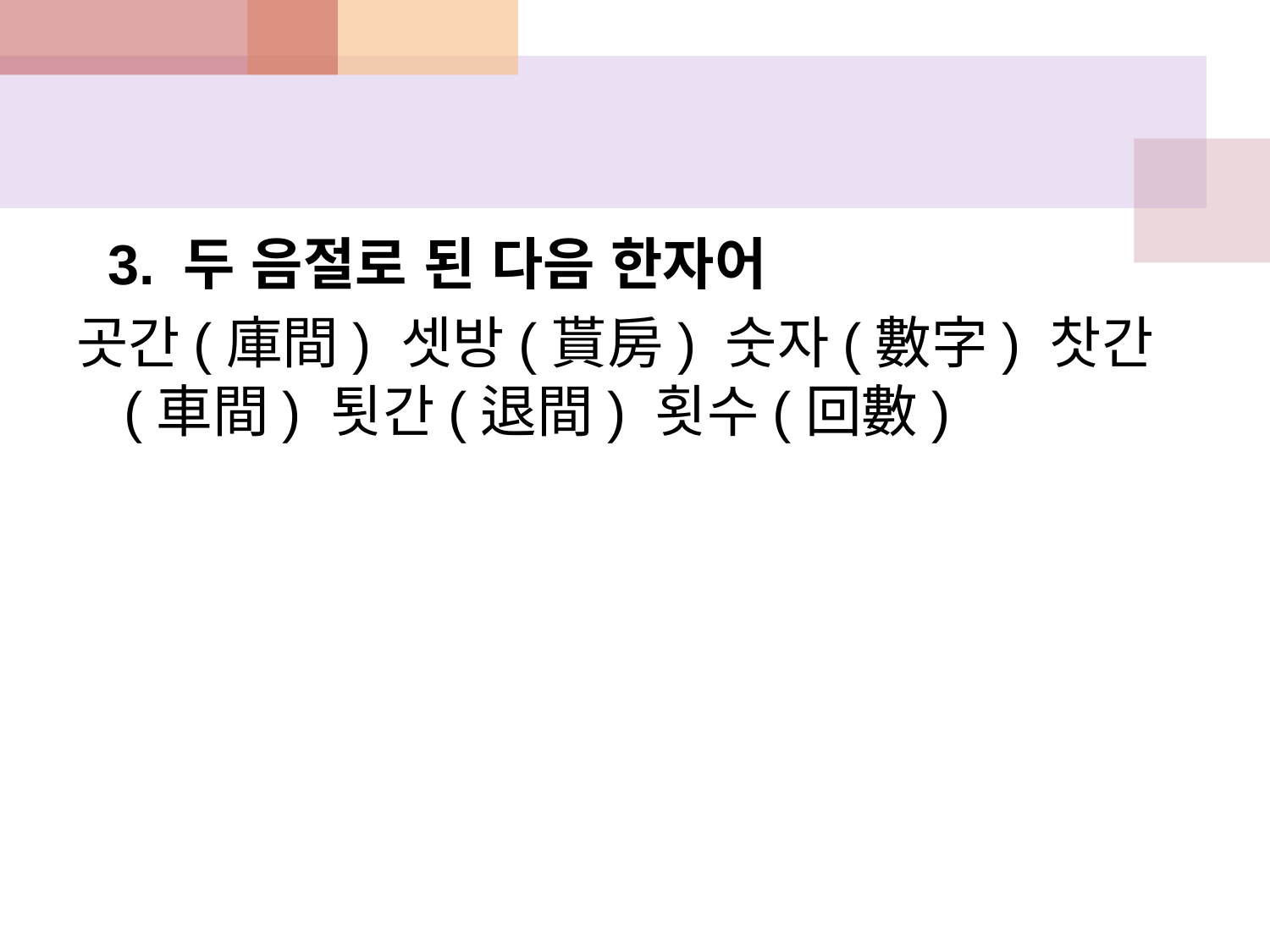

#
  3. 두 음절로 된 다음 한자어
곳간(庫間) 셋방(貰房) 숫자(數字) 찻간(車間) 툇간(退間) 횟수(回數)